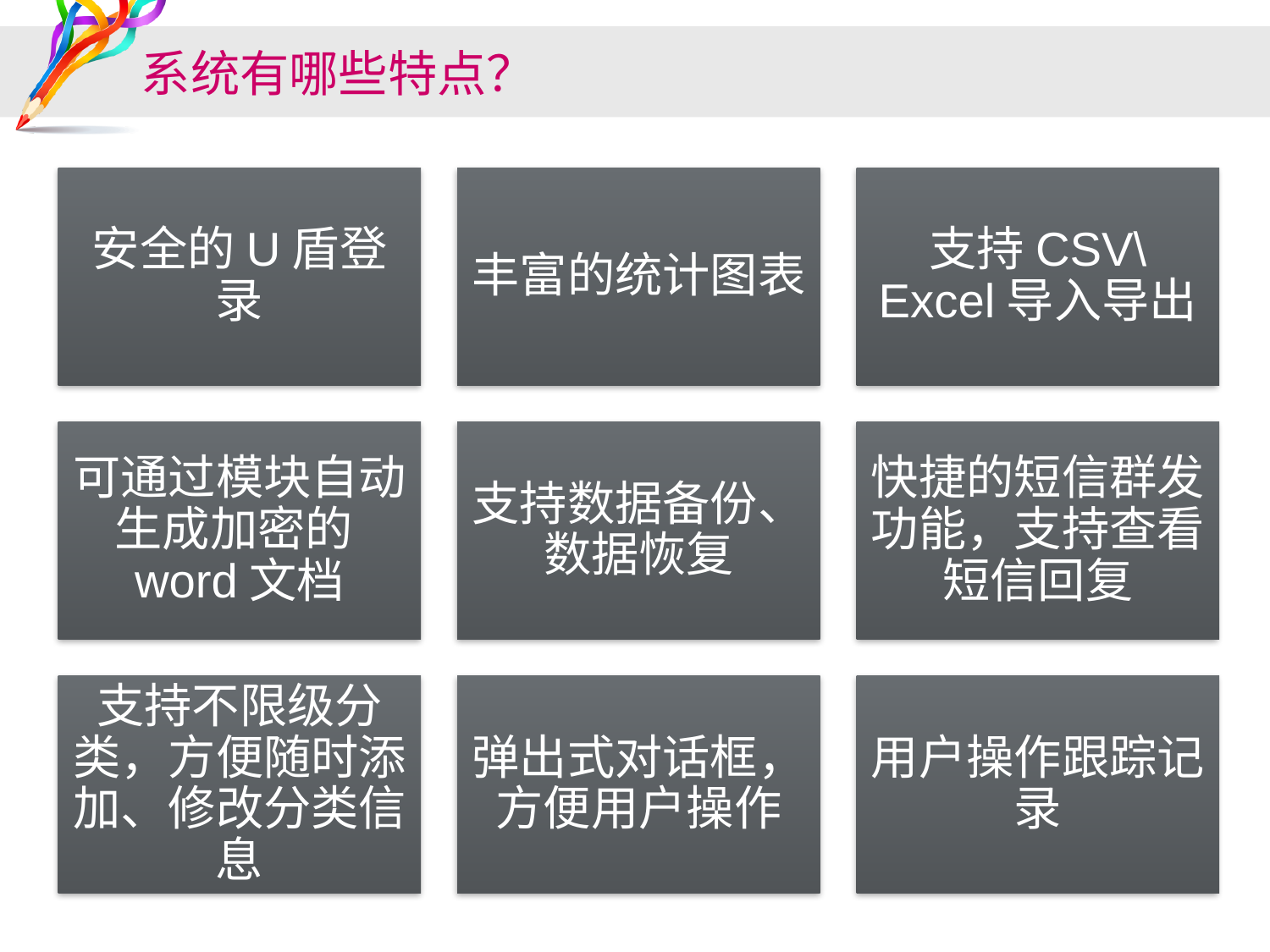

# 系统有哪些特点？
安全的U盾登录
丰富的统计图表
支持CSV\Excel导入导出
可通过模块自动生成加密的word文档
支持数据备份、数据恢复
快捷的短信群发功能，支持查看短信回复
支持不限级分类，方便随时添加、修改分类信息
弹出式对话框，方便用户操作
用户操作跟踪记录